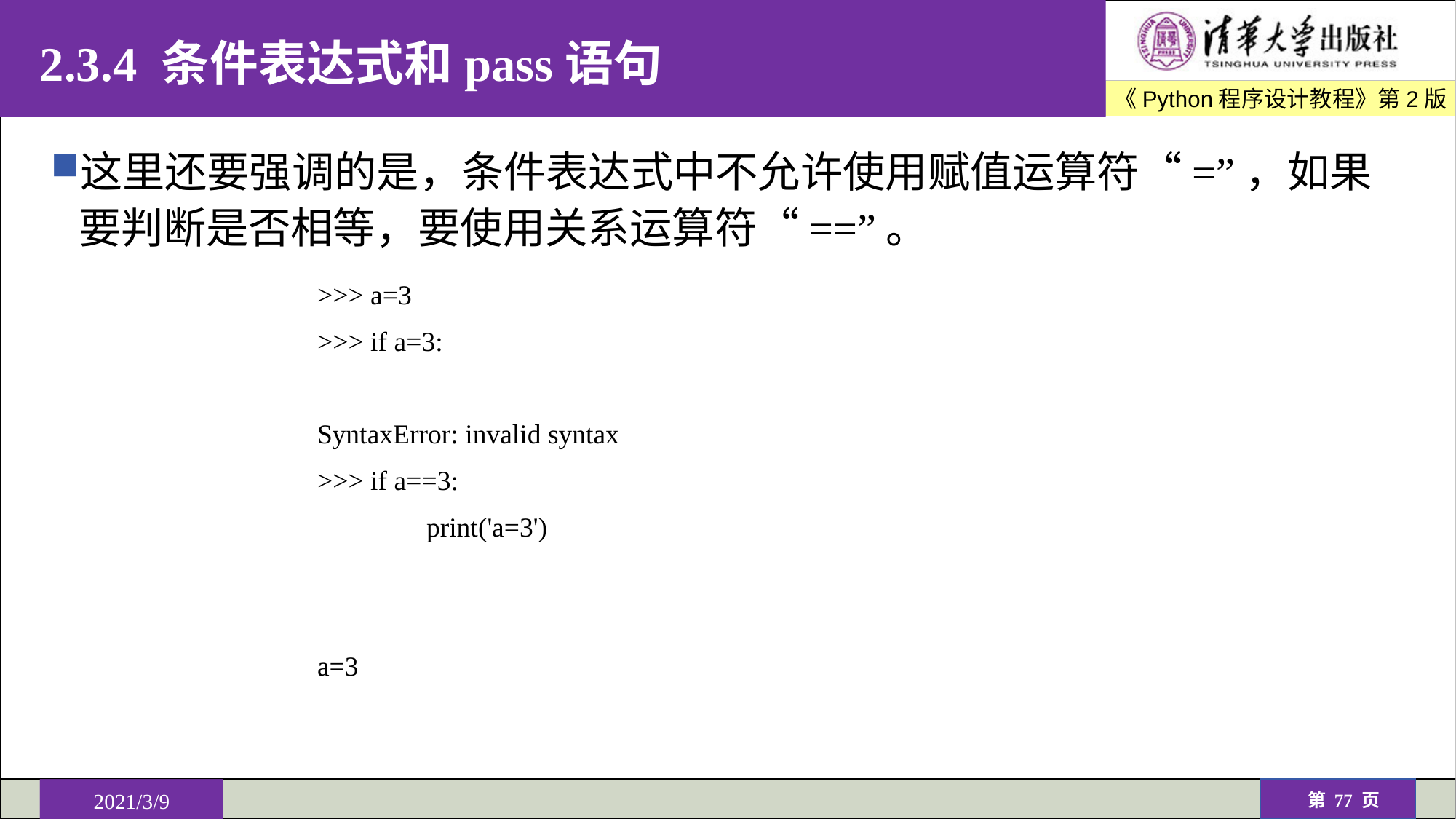

# 2.3.4 条件表达式和pass语句
这里还要强调的是，条件表达式中不允许使用赋值运算符“=”，如果要判断是否相等，要使用关系运算符“==”。
>>> a=3
>>> if a=3:

SyntaxError: invalid syntax
>>> if a==3:
	print('a=3')

a=3